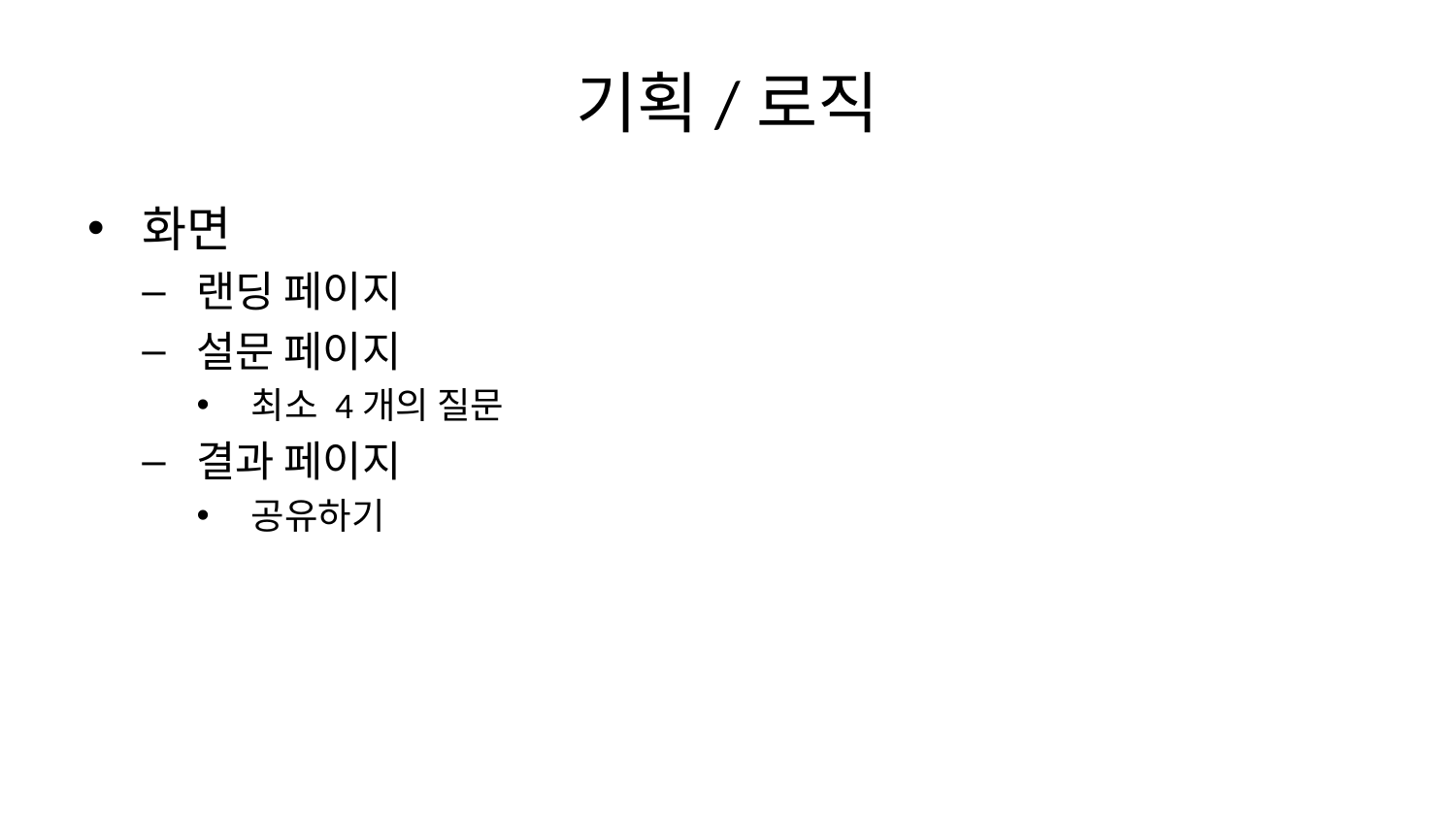

# 기획/로직
화면
랜딩 페이지
설문 페이지
최소 4개의 질문
결과 페이지
공유하기